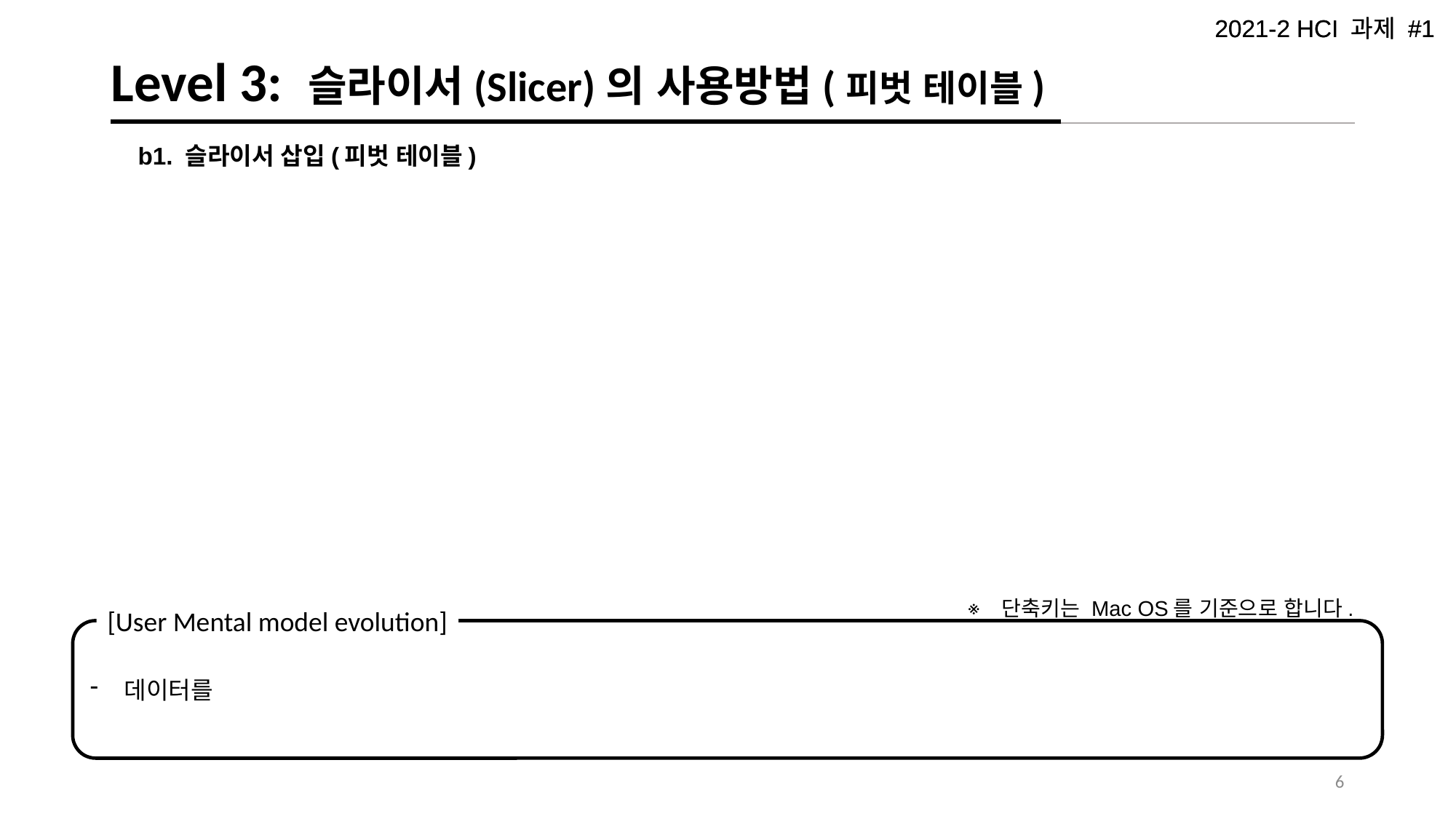

# Level 3: 슬라이서(Slicer)의 사용방법(피벗 테이블)
b1. 슬라이서 삽입(피벗 테이블)
단축키는 Mac OS를 기준으로 합니다.
[User Mental model evolution]
데이터를
6